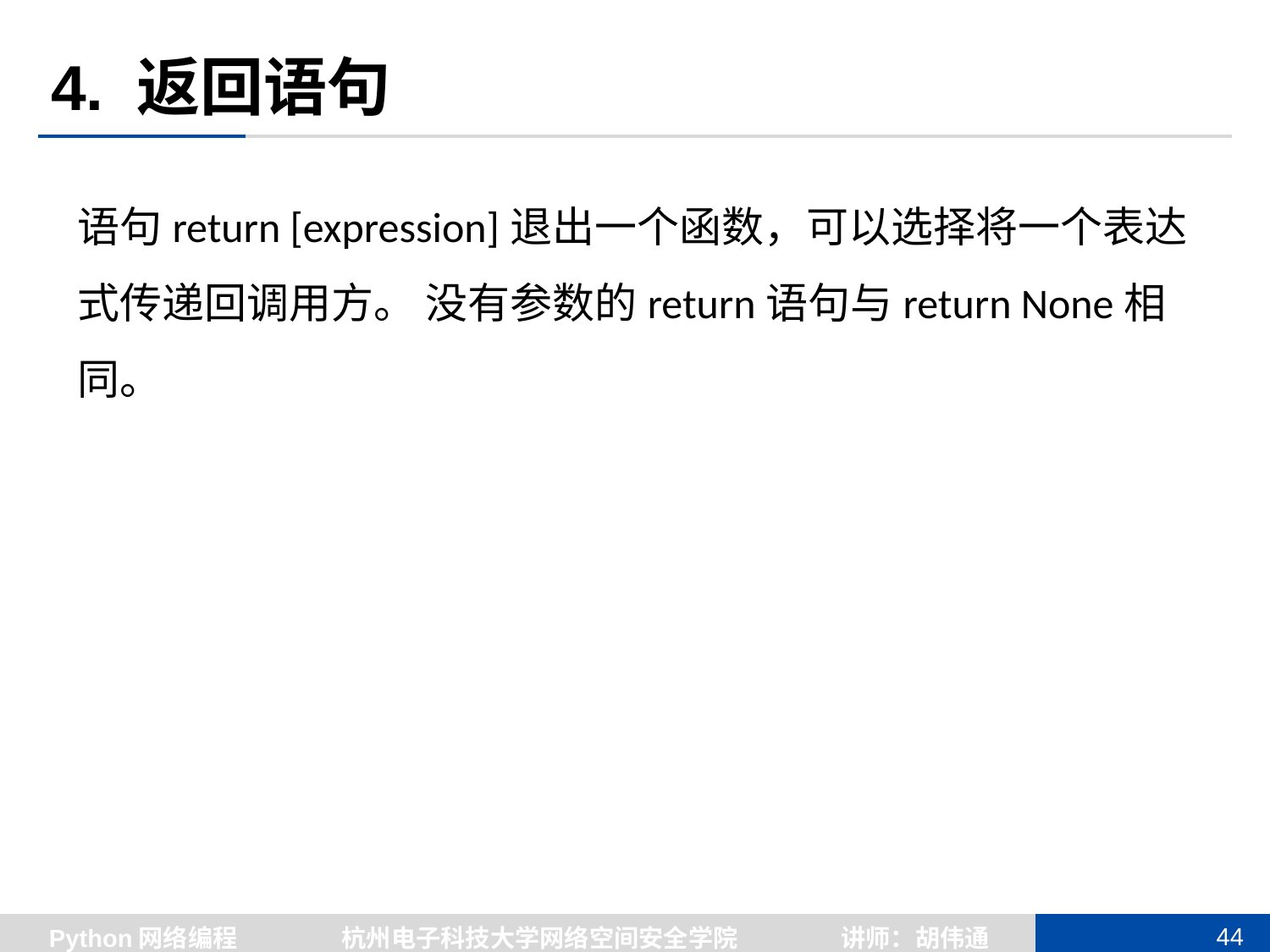

# 4. 返回语句
语句return [expression]退出一个函数，可以选择将一个表达式传递回调用方。 没有参数的return语句与return None相同。